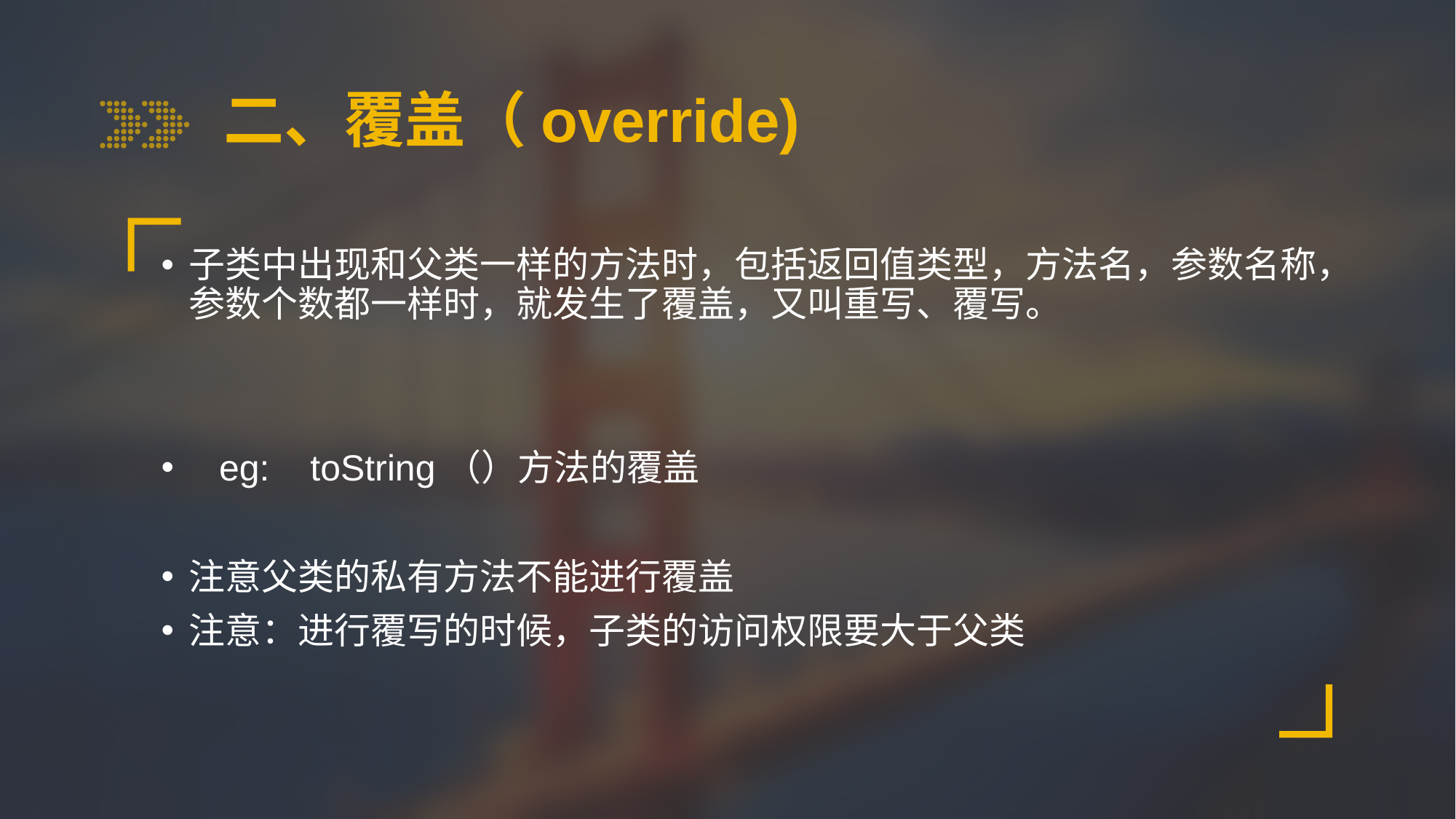

# 二、覆盖（override)

子类中出现和父类一样的方法时，包括返回值类型，方法名，参数名称，参数个数都一样时，就发生了覆盖，又叫重写、覆写。

   eg:    toString（）方法的覆盖

注意父类的私有方法不能进行覆盖
注意：进行覆写的时候，子类的访问权限要大于父类